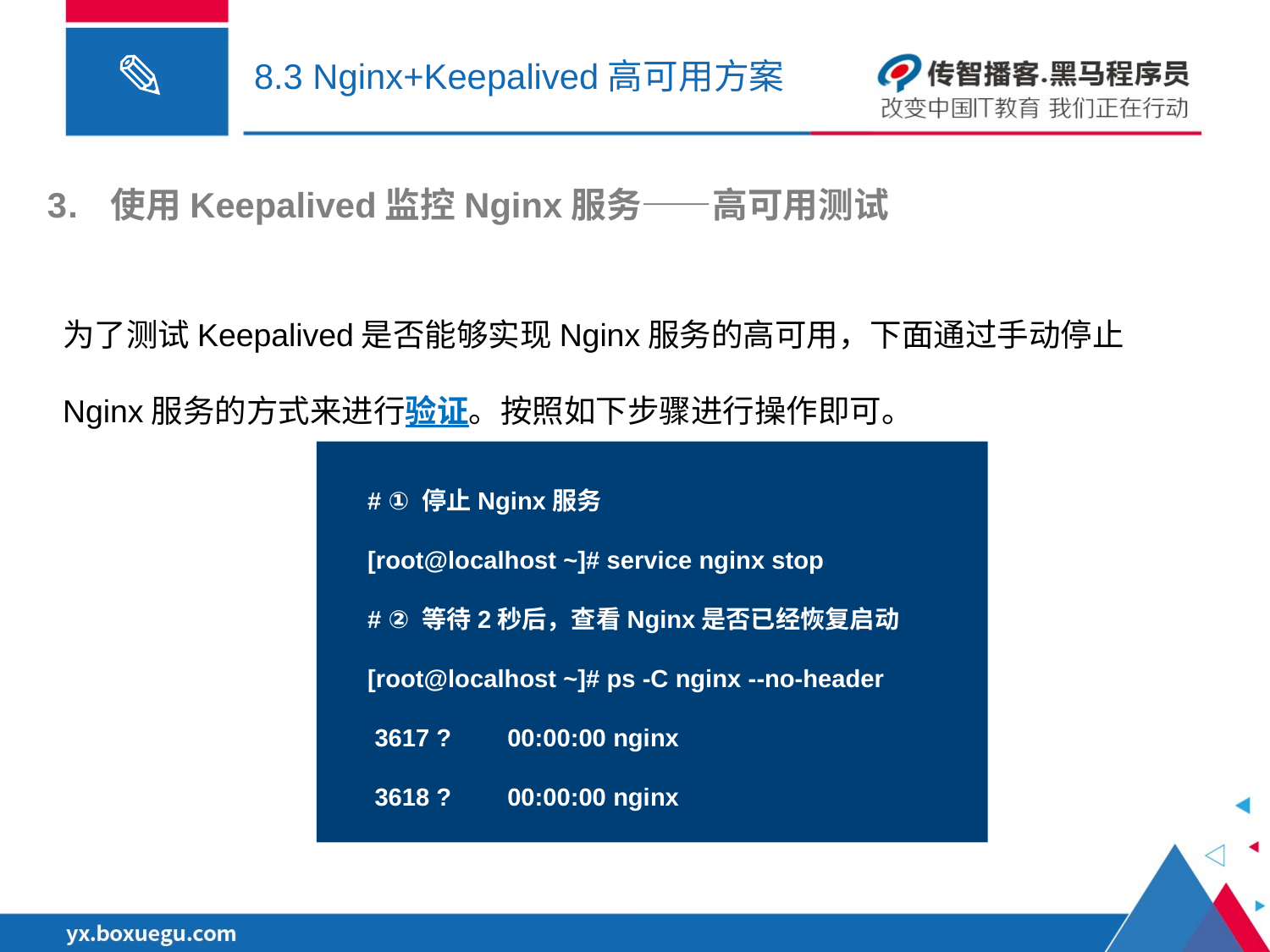

# 8.3 Nginx+Keepalived高可用方案
使用Keepalived监控Nginx服务——高可用测试
为了测试Keepalived是否能够实现Nginx服务的高可用，下面通过手动停止Nginx服务的方式来进行验证。按照如下步骤进行操作即可。

# ① 停止Nginx服务
[root@localhost ~]# service nginx stop
# ② 等待2秒后，查看Nginx是否已经恢复启动
[root@localhost ~]# ps -C nginx --no-header
 3617 ?        00:00:00 nginx
 3618 ?        00:00:00 nginx